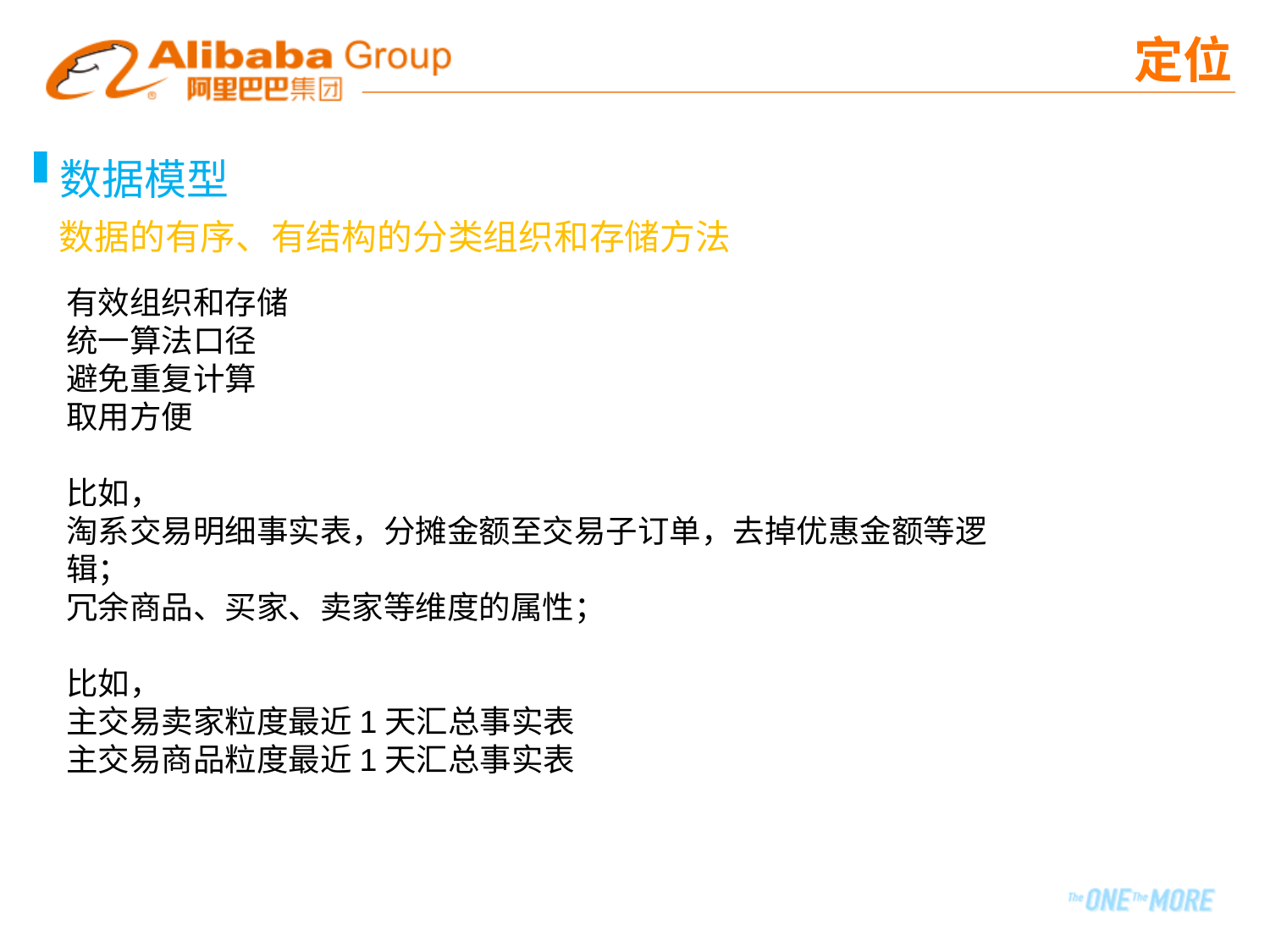

定位
数据模型

数据的有序、有结构的分类组织和存储方法
有效组织和存储
统一算法口径
避免重复计算
取用方便

比如，
淘系交易明细事实表，分摊金额至交易子订单，去掉优惠金额等逻辑；
冗余商品、买家、卖家等维度的属性；

比如，
主交易卖家粒度最近1天汇总事实表
主交易商品粒度最近1天汇总事实表